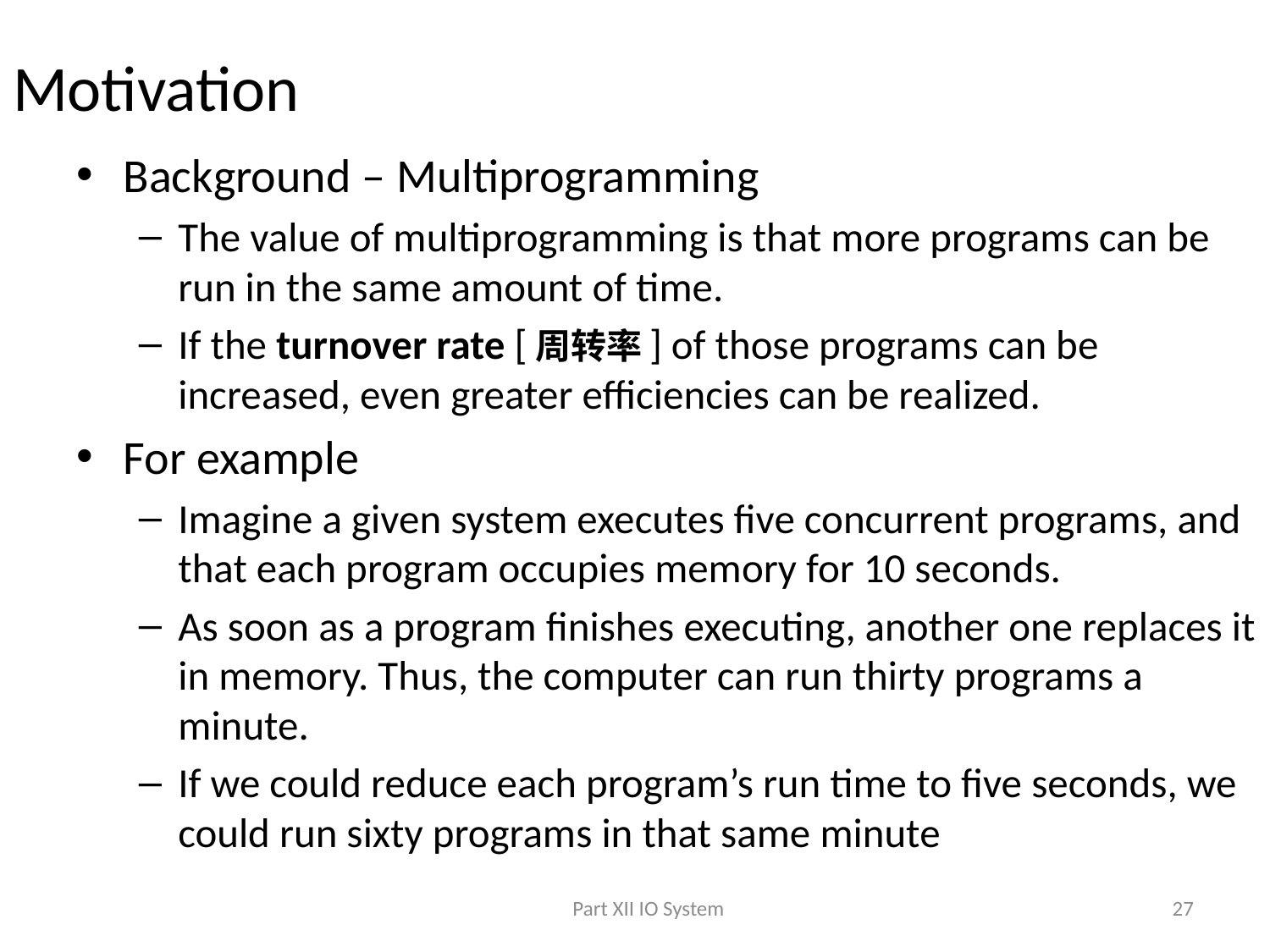

# Motivation
Background – Multiprogramming
The value of multiprogramming is that more programs can be run in the same amount of time.
If the turnover rate [周转率] of those programs can be increased, even greater efficiencies can be realized.
For example
Imagine a given system executes five concurrent programs, and that each program occupies memory for 10 seconds.
As soon as a program finishes executing, another one replaces it in memory. Thus, the computer can run thirty programs a minute.
If we could reduce each program’s run time to five seconds, we could run sixty programs in that same minute
Part XII IO System
27